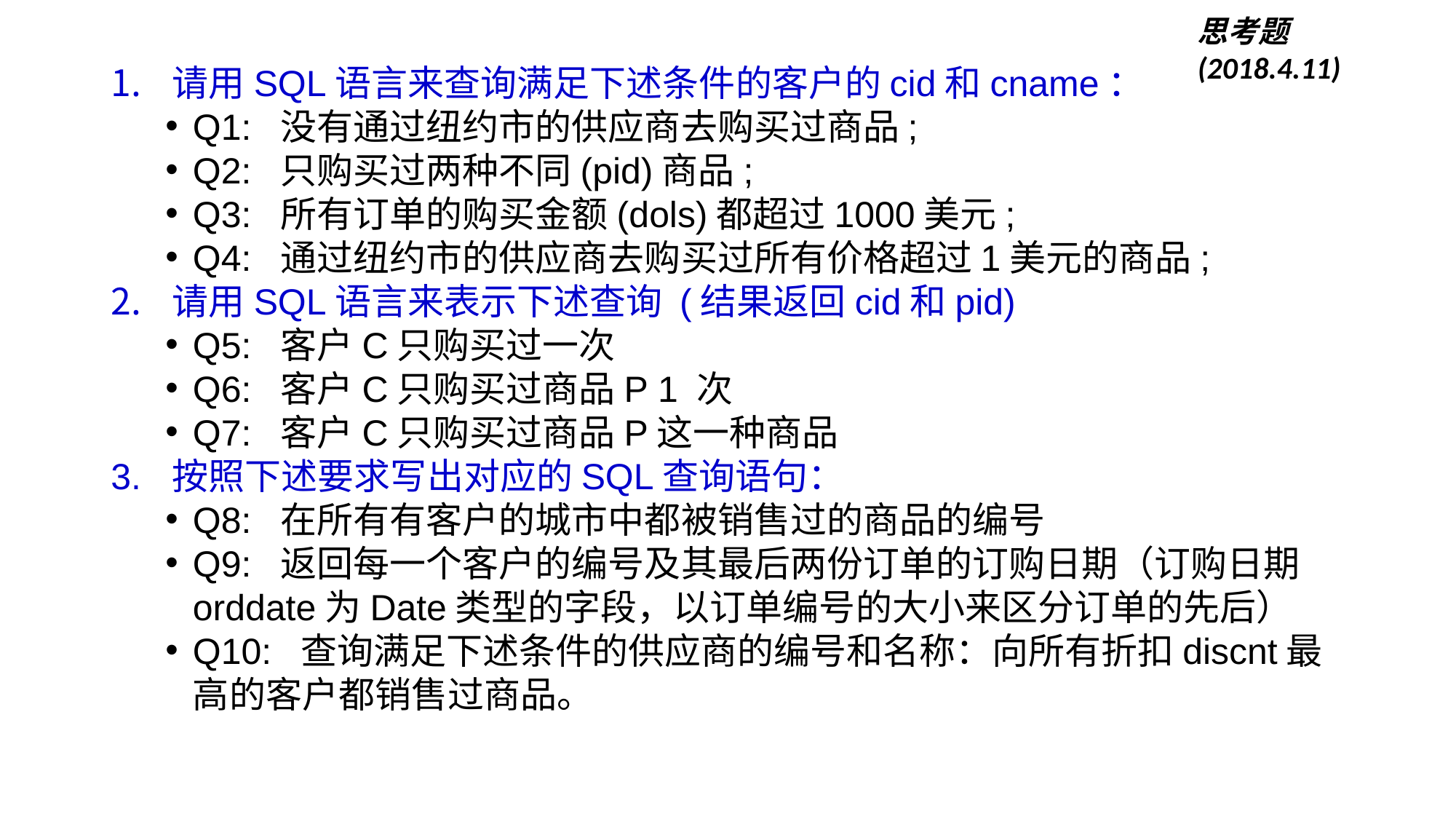

思考题(2018.4.11)
请用SQL语言来查询满足下述条件的客户的cid和cname：
Q1:  没有通过纽约市的供应商去购买过商品;
Q2:  只购买过两种不同(pid)商品;
Q3:  所有订单的购买金额(dols)都超过1000美元;
Q4:  通过纽约市的供应商去购买过所有价格超过1美元的商品;
请用SQL语言来表示下述查询 (结果返回cid和pid)
Q5:  客户C只购买过一次
Q6:  客户C只购买过商品P 1 次
Q7:  客户C只购买过商品P这一种商品
按照下述要求写出对应的SQL查询语句：
Q8:  在所有有客户的城市中都被销售过的商品的编号
Q9:  返回每一个客户的编号及其最后两份订单的订购日期（订购日期orddate为Date类型的字段，以订单编号的大小来区分订单的先后）
Q10:  查询满足下述条件的供应商的编号和名称：向所有折扣discnt最高的客户都销售过商品。